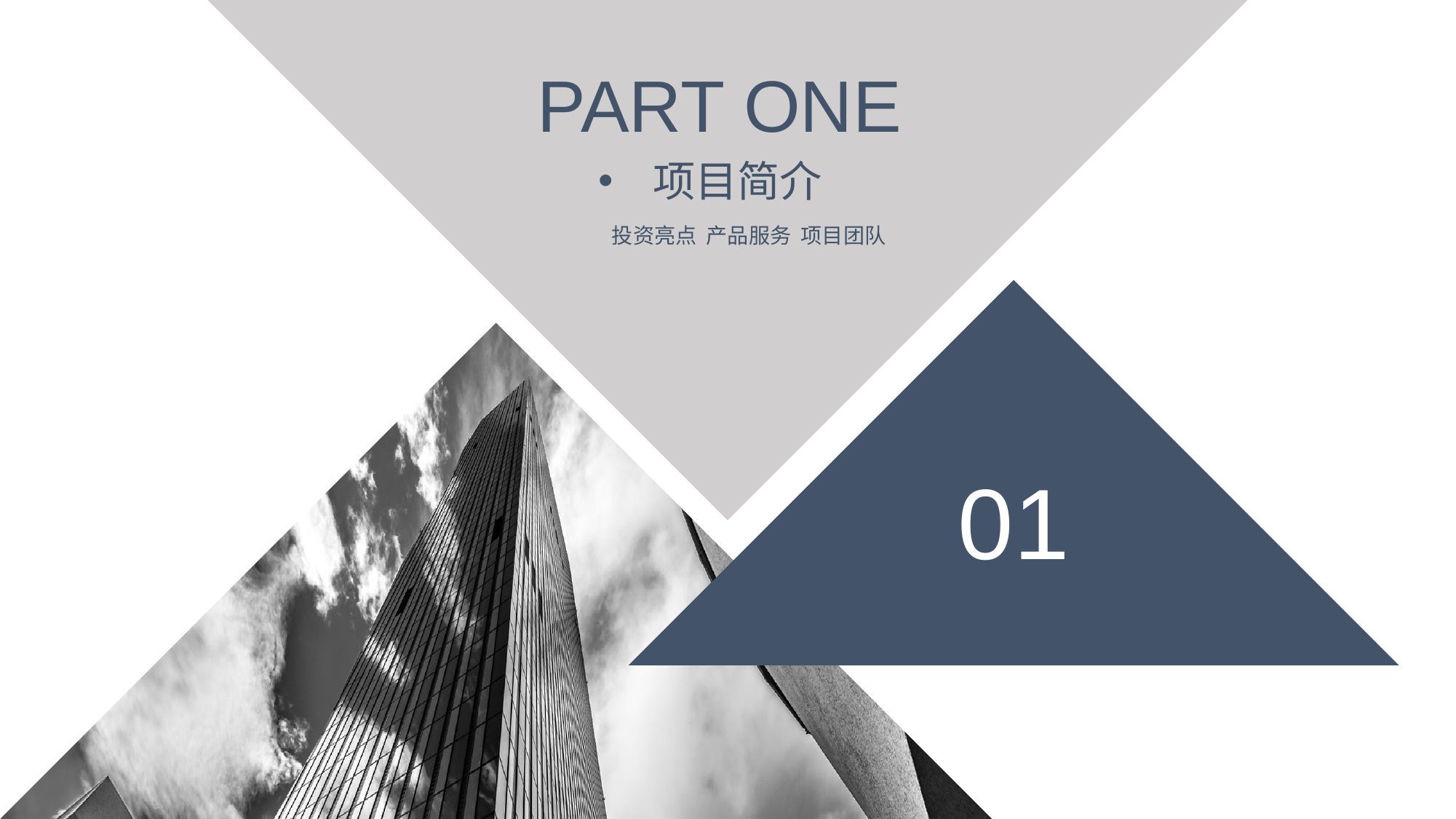

PART ONE
项目简介
投资亮点  产品服务  项目团队

01